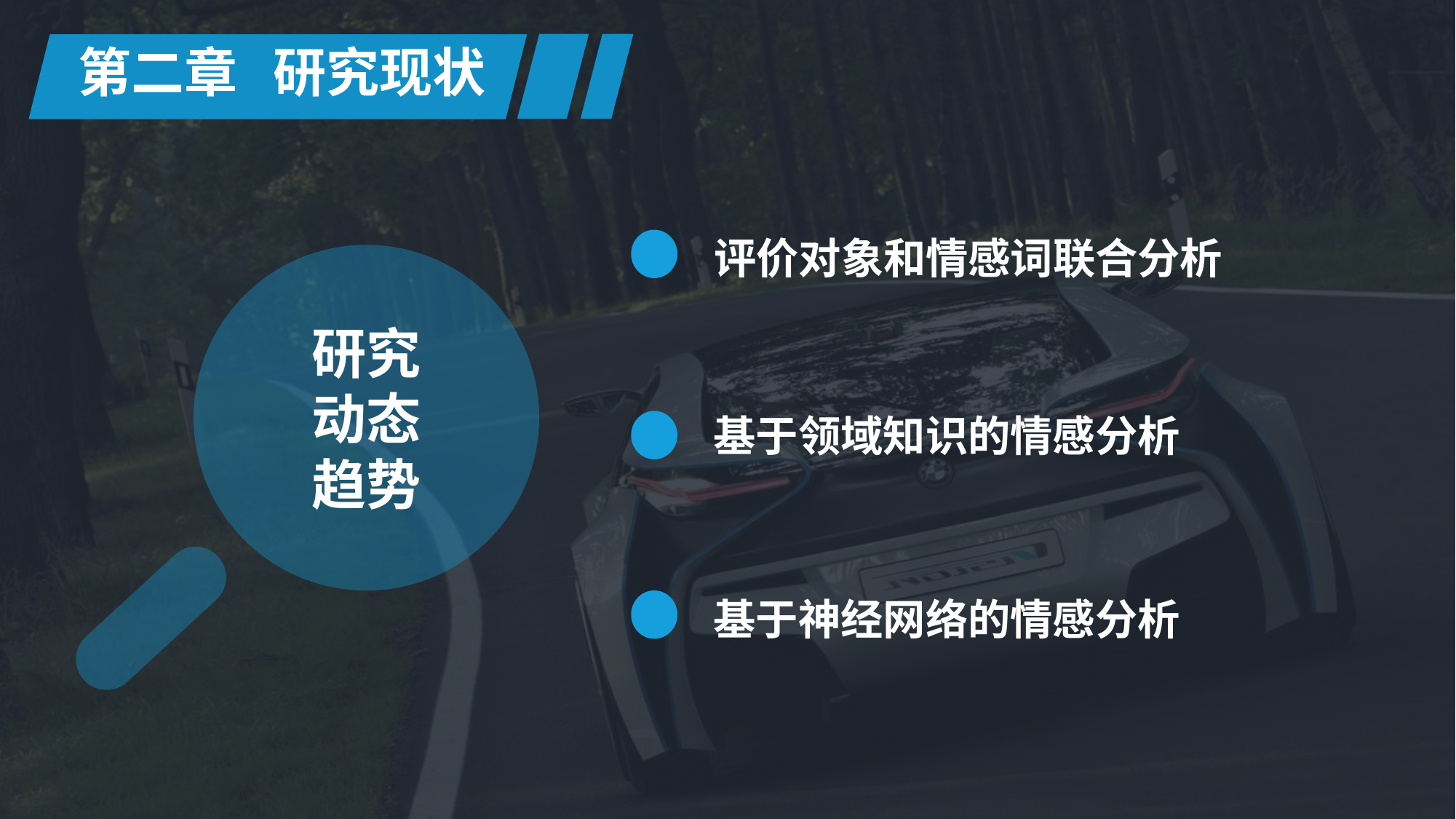

第二章   研究现状

评价对象和情感词联合分析

研究
动态
趋势

基于领域知识的情感分析

基于神经网络的情感分析